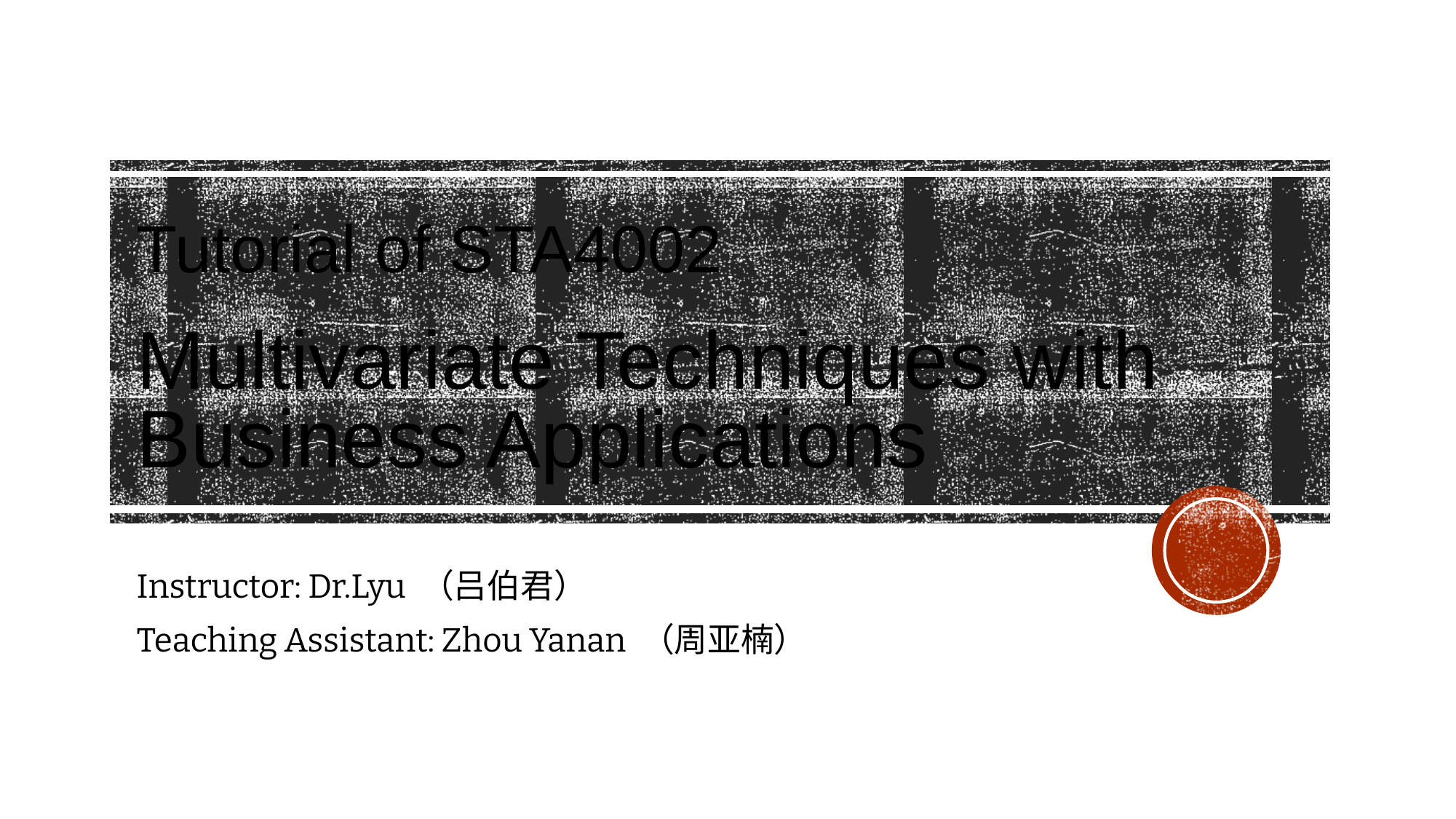

# Tutorial of STA4002 Multivariate Techniques with Business Applications
Instructor: Dr.Lyu （吕伯君）
Teaching Assistant: Zhou Yanan （周亚楠）